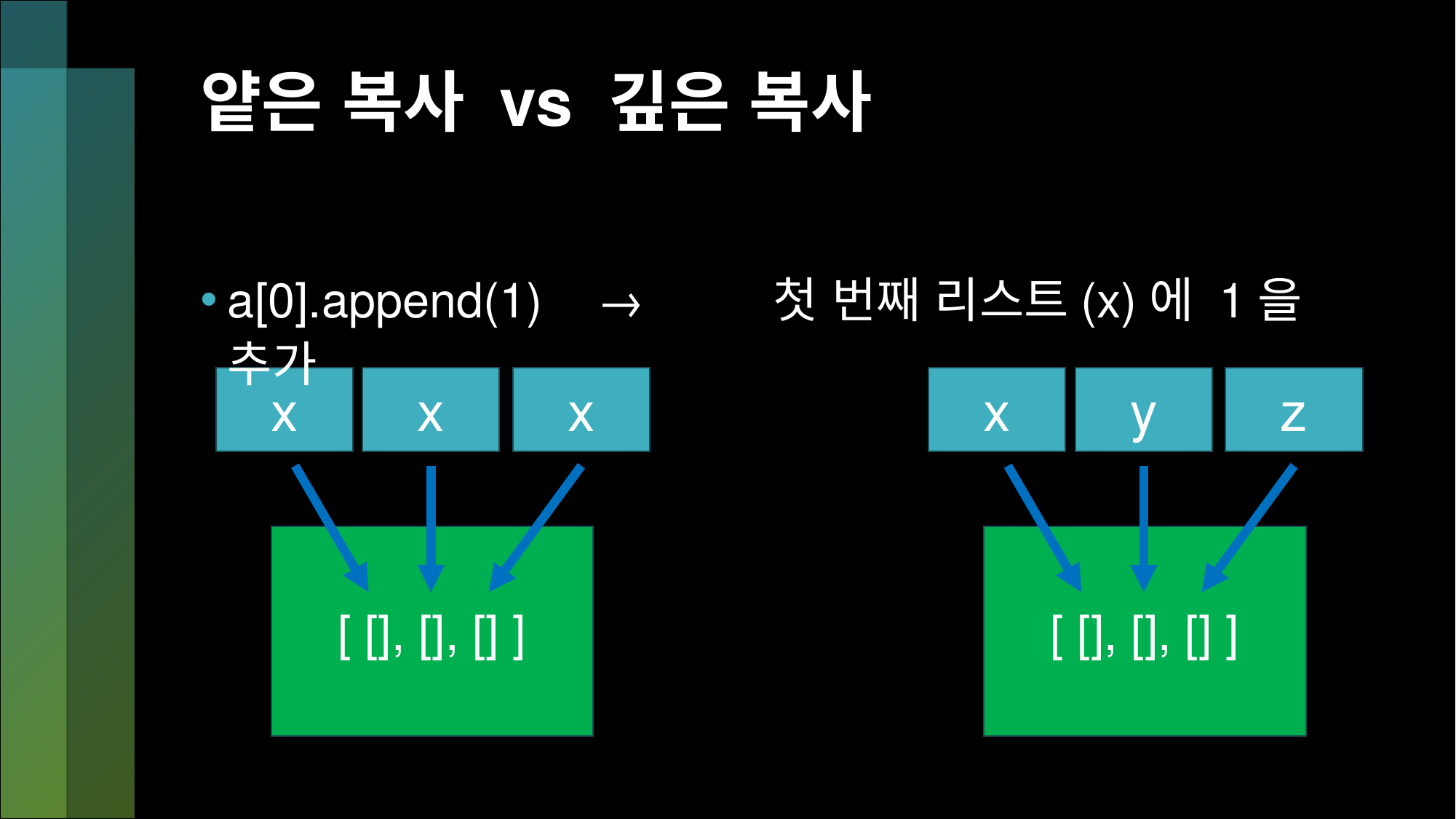

# 얕은 복사 vs 깊은 복사
a[0].append(1)    →    	첫 번째 리스트(x)에 1을 추가
x
x
x
x
y
z
[ [], [], [] ]
[ [], [], [] ]